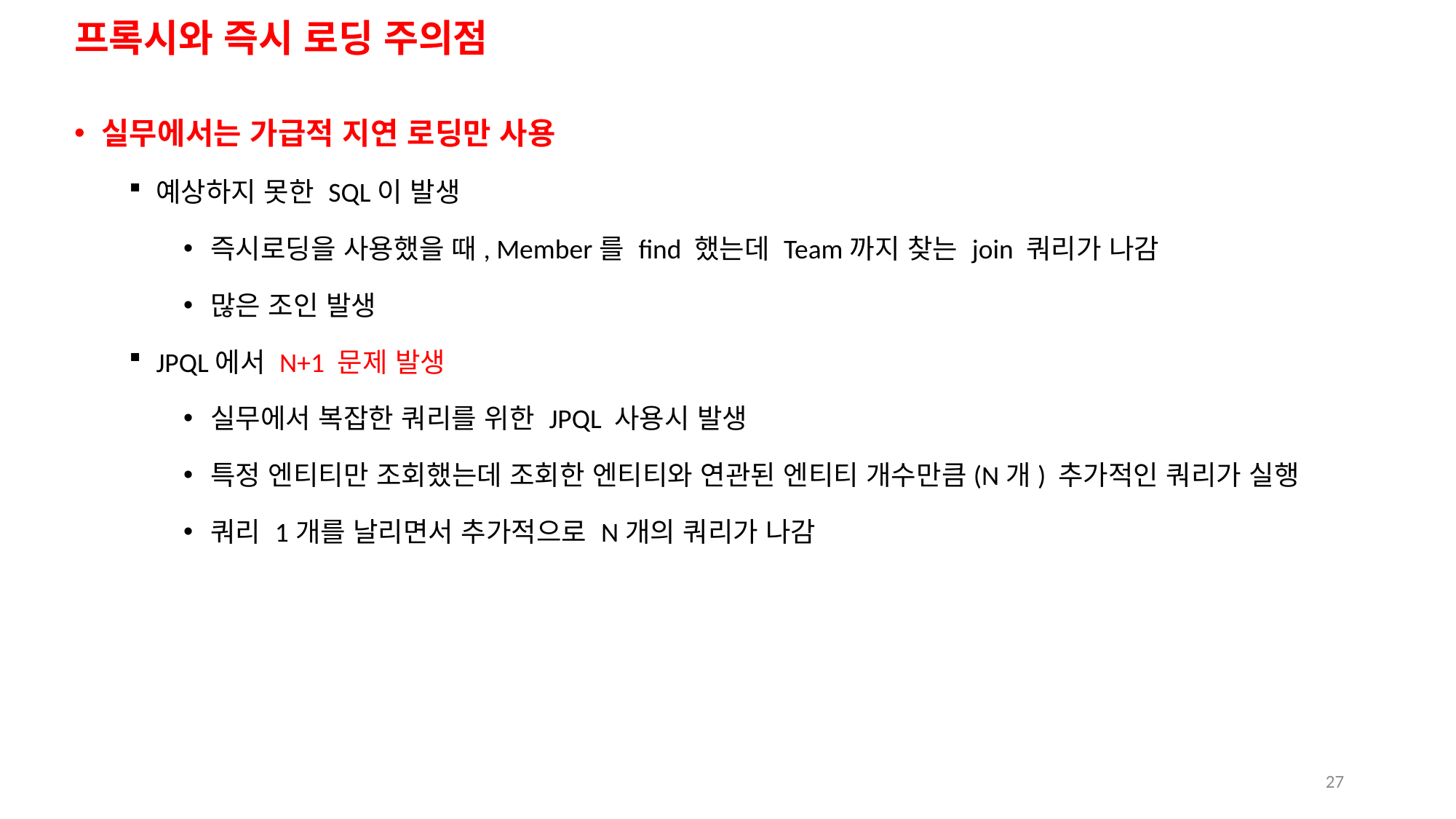

# 프록시와 즉시 로딩 주의점
실무에서는 가급적 지연 로딩만 사용
예상하지 못한 SQL이 발생
즉시로딩을 사용했을 때, Member를 find 했는데 Team까지 찾는 join 쿼리가 나감
많은 조인 발생
JPQL에서 N+1 문제 발생
실무에서 복잡한 쿼리를 위한 JPQL 사용시 발생
특정 엔티티만 조회했는데 조회한 엔티티와 연관된 엔티티 개수만큼(N개) 추가적인 쿼리가 실행
쿼리 1개를 날리면서 추가적으로 N개의 쿼리가 나감
27